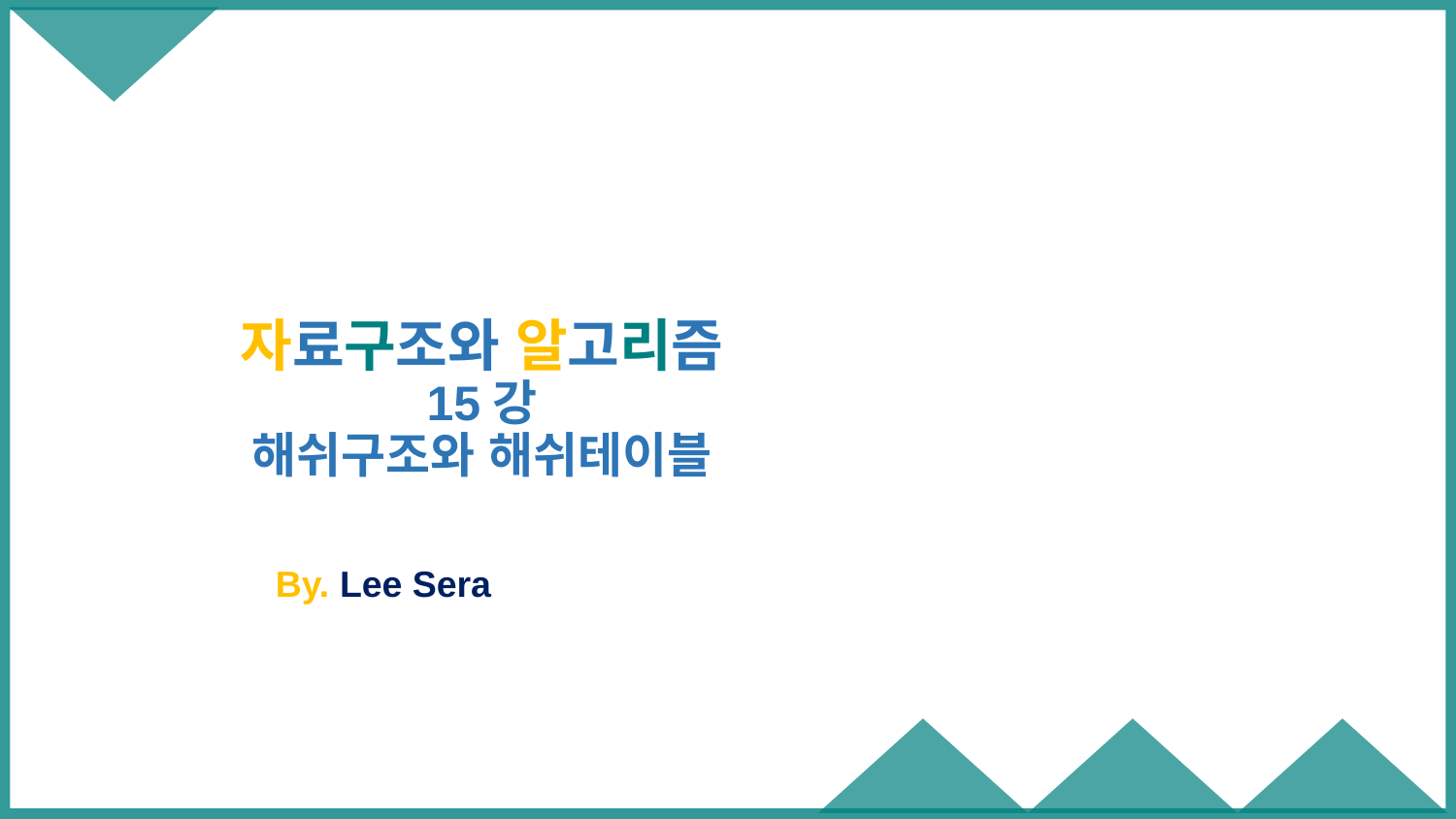

# 자료구조와 알고리즘 15강 해쉬구조와 해쉬테이블
By. Lee Sera